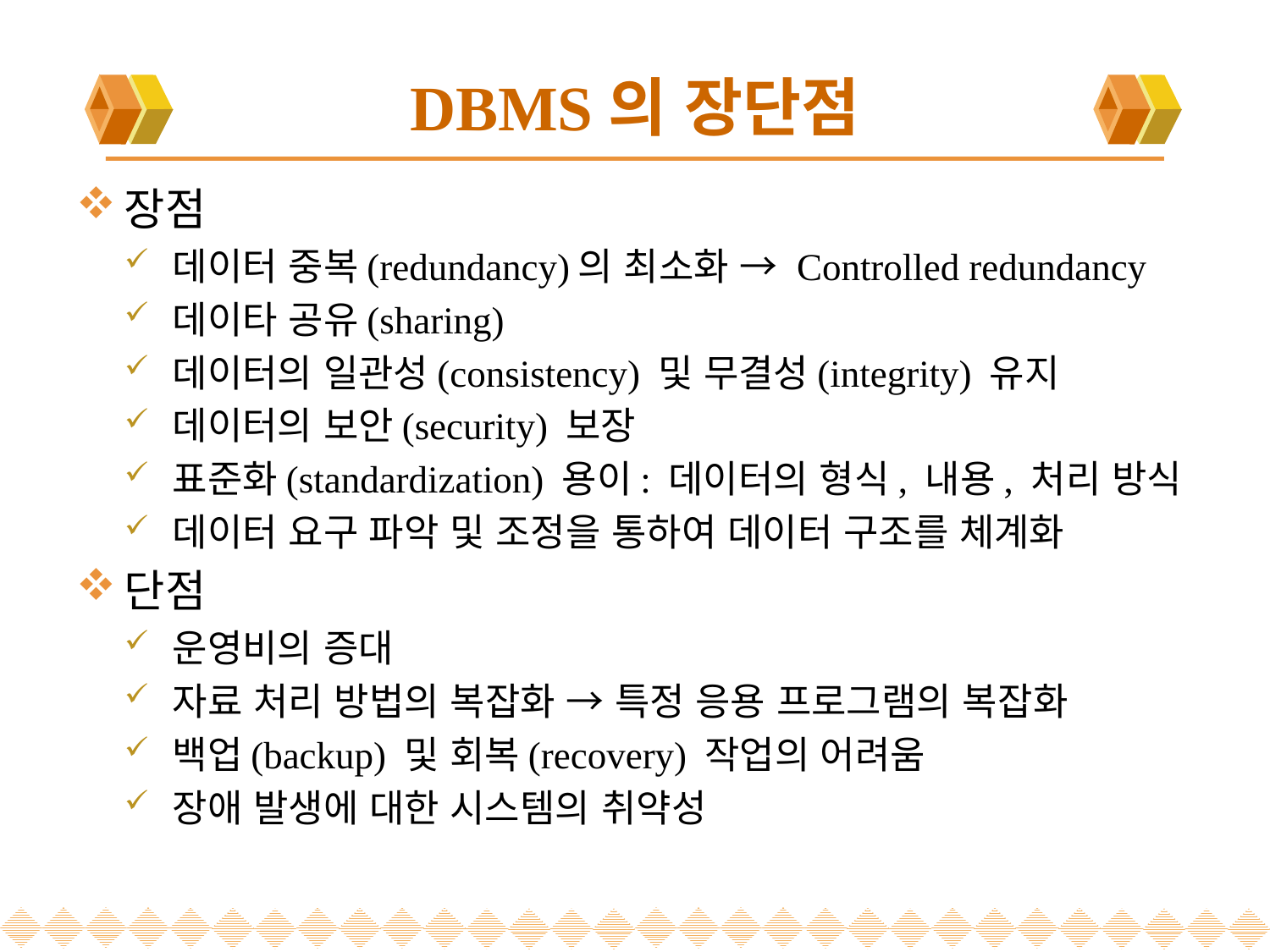

# DBMS의 장단점
장점
데이터 중복(redundancy)의 최소화 → Controlled redundancy
데이타 공유(sharing)
데이터의 일관성(consistency) 및 무결성(integrity) 유지
데이터의 보안(security) 보장
표준화(standardization) 용이: 데이터의 형식, 내용, 처리 방식
데이터 요구 파악 및 조정을 통하여 데이터 구조를 체계화
단점
운영비의 증대
자료 처리 방법의 복잡화 → 특정 응용 프로그램의 복잡화
백업(backup) 및 회복(recovery) 작업의 어려움
장애 발생에 대한 시스템의 취약성